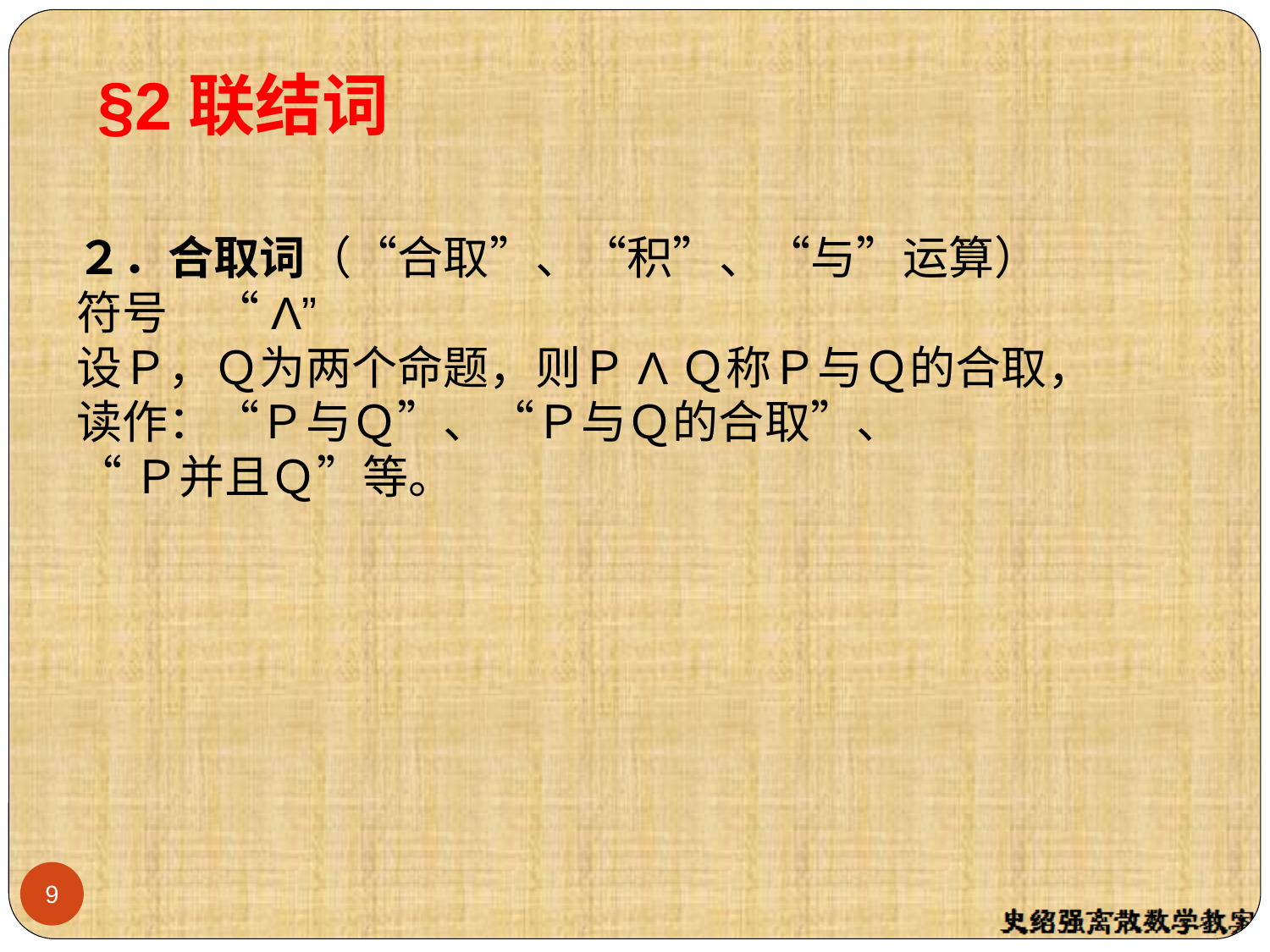

§2联结词
２．合取词（“合取”、“积”、“与”运算）
符号　“Λ”
设Ｐ，Ｑ为两个命题，则ＰΛＱ称Ｐ与Ｑ的合取，
读作：“Ｐ与Ｑ”、“Ｐ与Ｑ的合取”、
“Ｐ并且Ｑ”等。

9